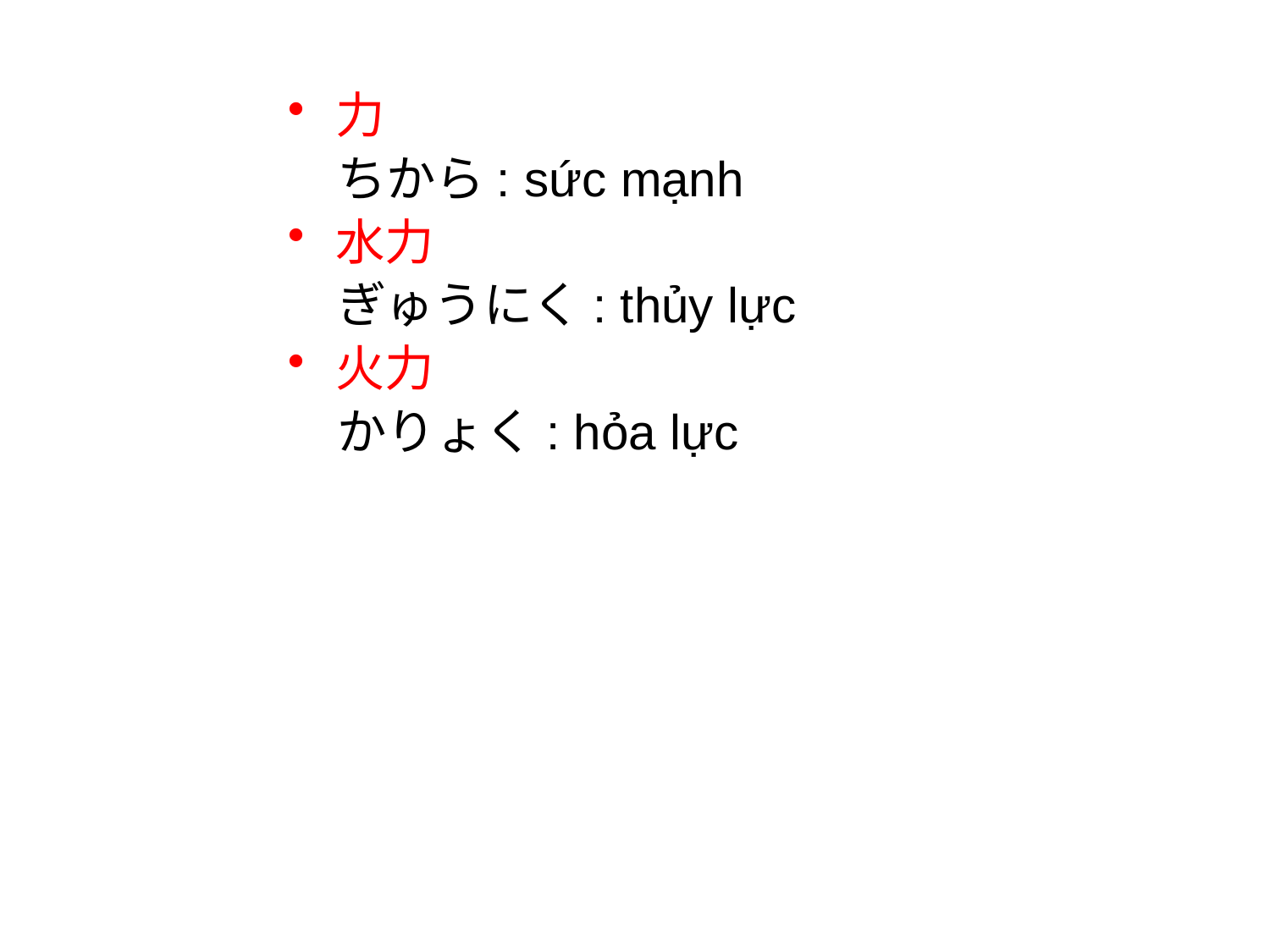

力
　ちから: sức mạnh
水力
　ぎゅうにく: thủy lực
火力
　かりょく: hỏa lực